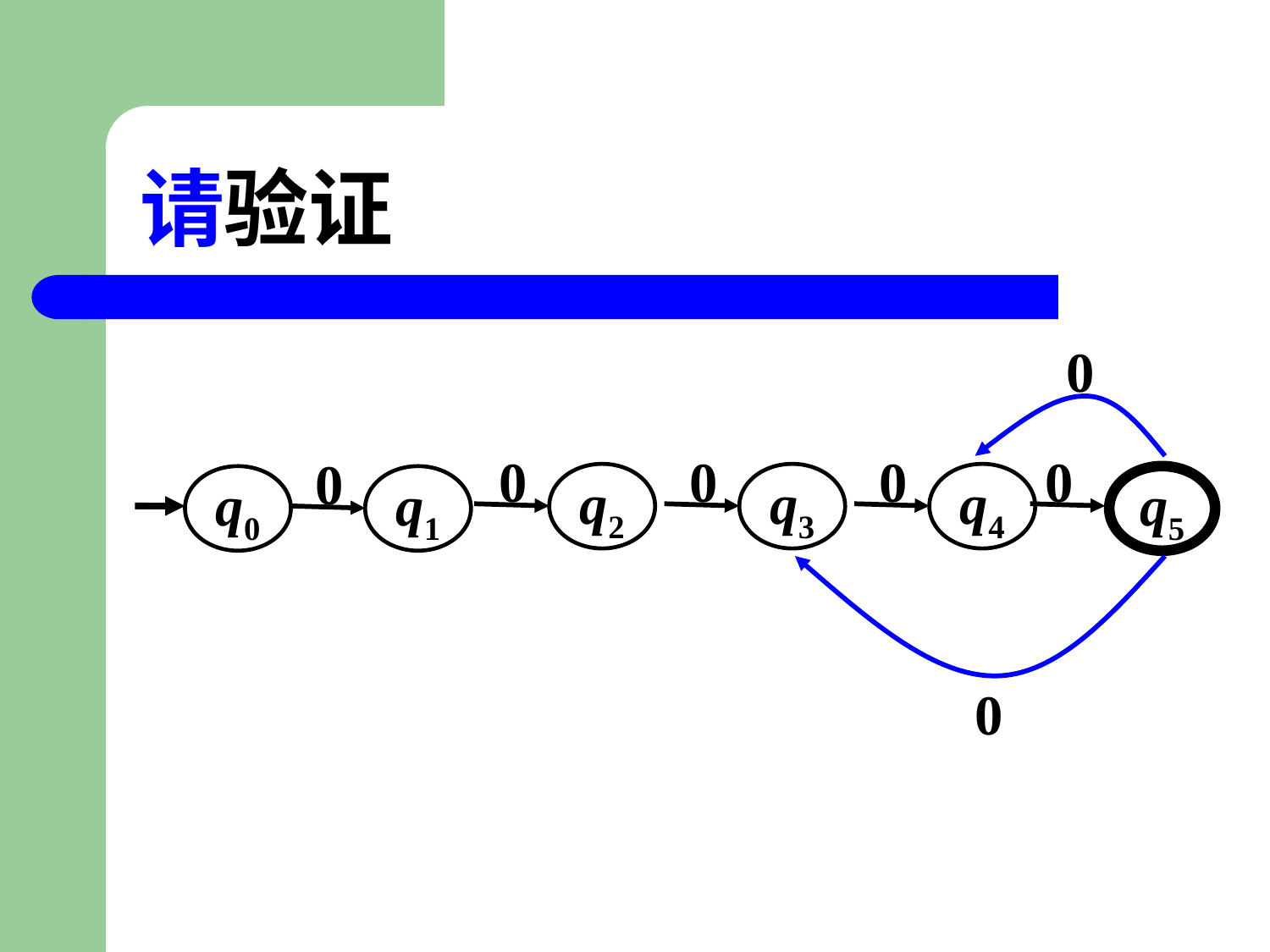

# 请验证

0

0
0
0
0
0
q2
q3
q4
q0
q1
q5

0